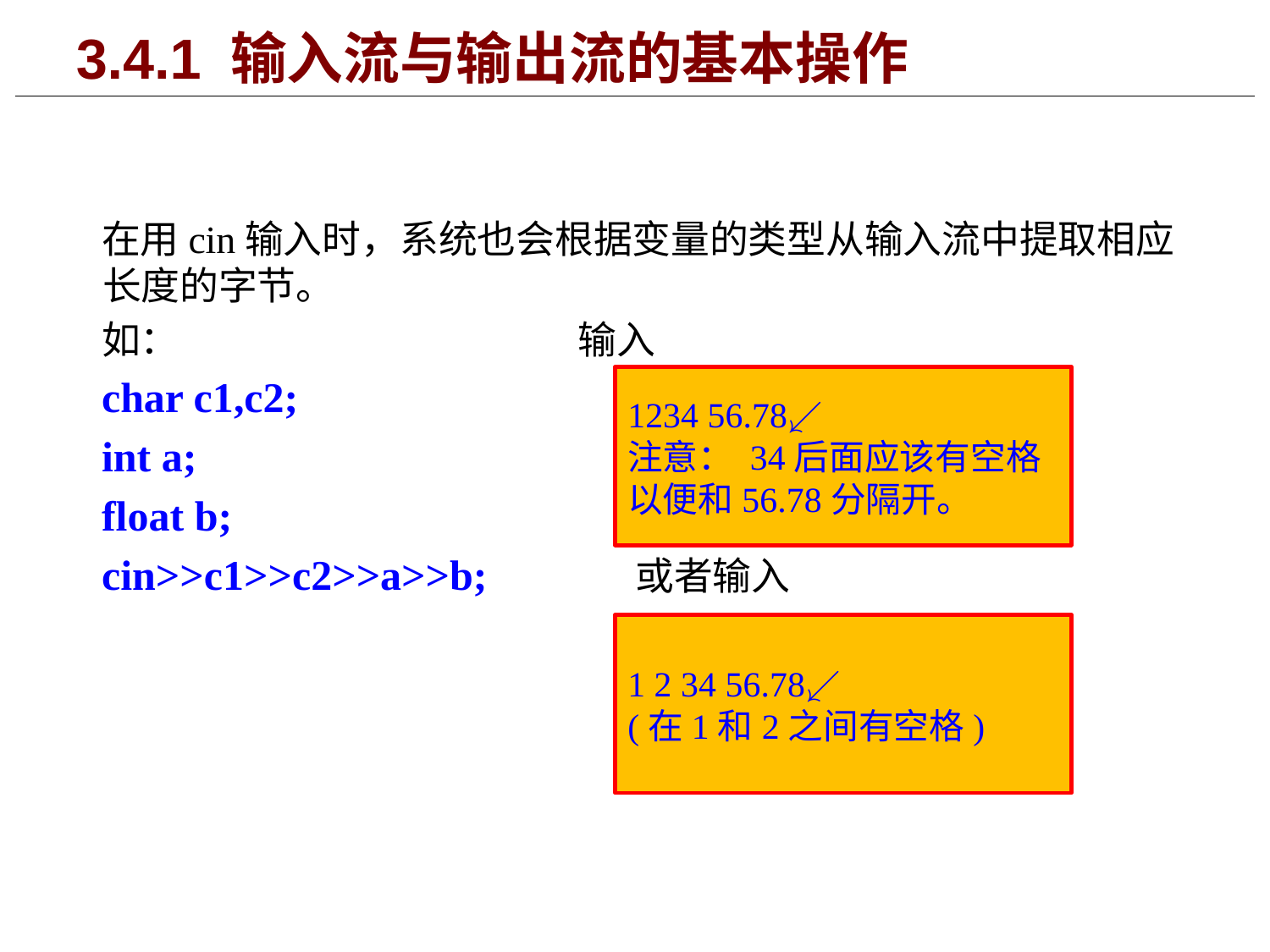

# 3.4.1 输入流与输出流的基本操作
在用cin输入时，系统也会根据变量的类型从输入流中提取相应长度的字节。
如：                                              输入
char c1,c2;
int a;
float b;
cin>>c1>>c2>>a>>b;             或者输入
1234 56.78↙
注意： 34后面应该有空格以便和56.78分隔开。
1 2 34 56.78↙
(在1和2之间有空格)